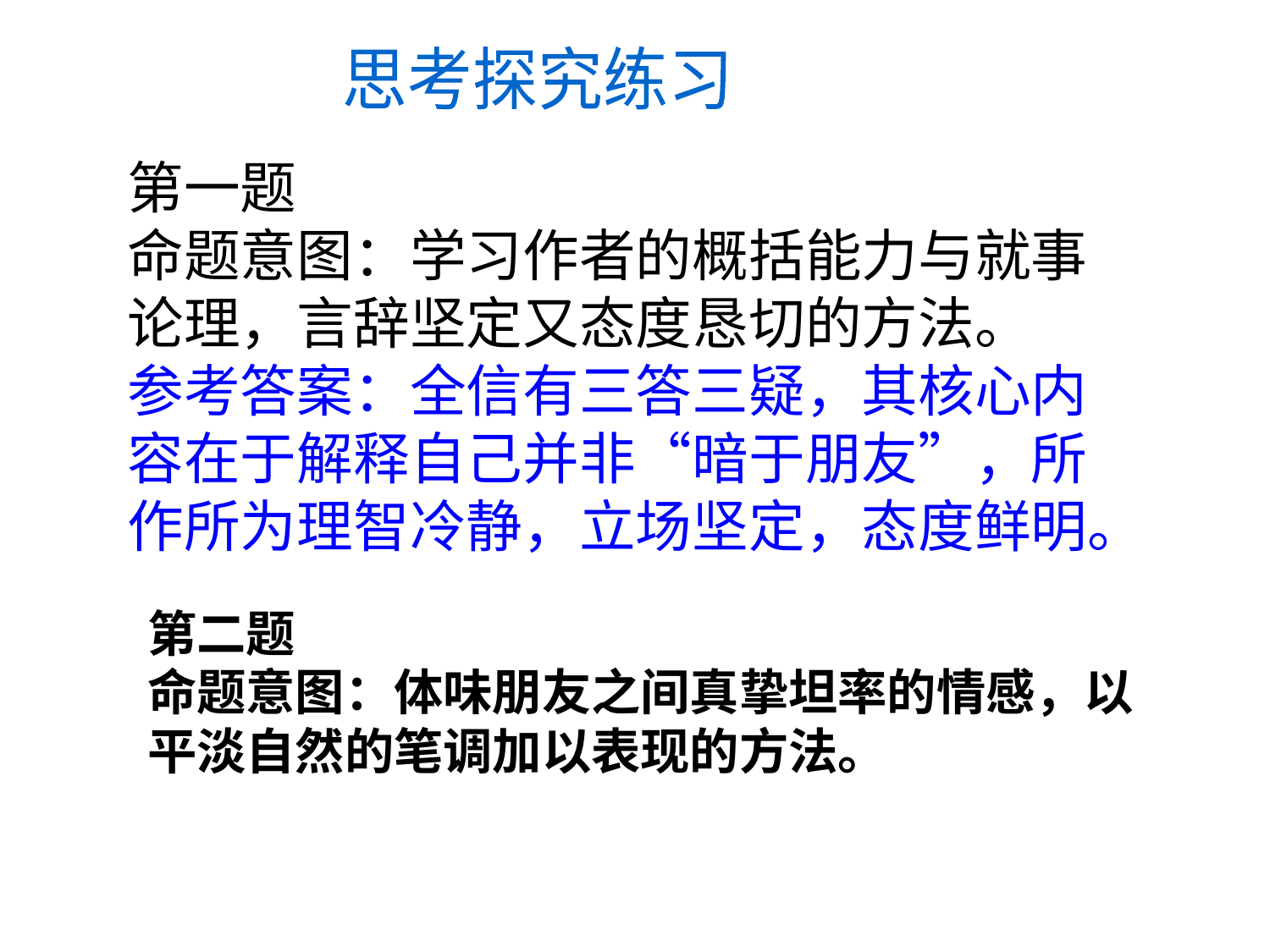

思考探究练习
第一题
命题意图：学习作者的概括能力与就事论理，言辞坚定又态度恳切的方法。
参考答案：全信有三答三疑，其核心内容在于解释自己并非“暗于朋友”，所作所为理智冷静，立场坚定，态度鲜明。
第二题
命题意图：体味朋友之间真挚坦率的情感，以平淡自然的笔调加以表现的方法。